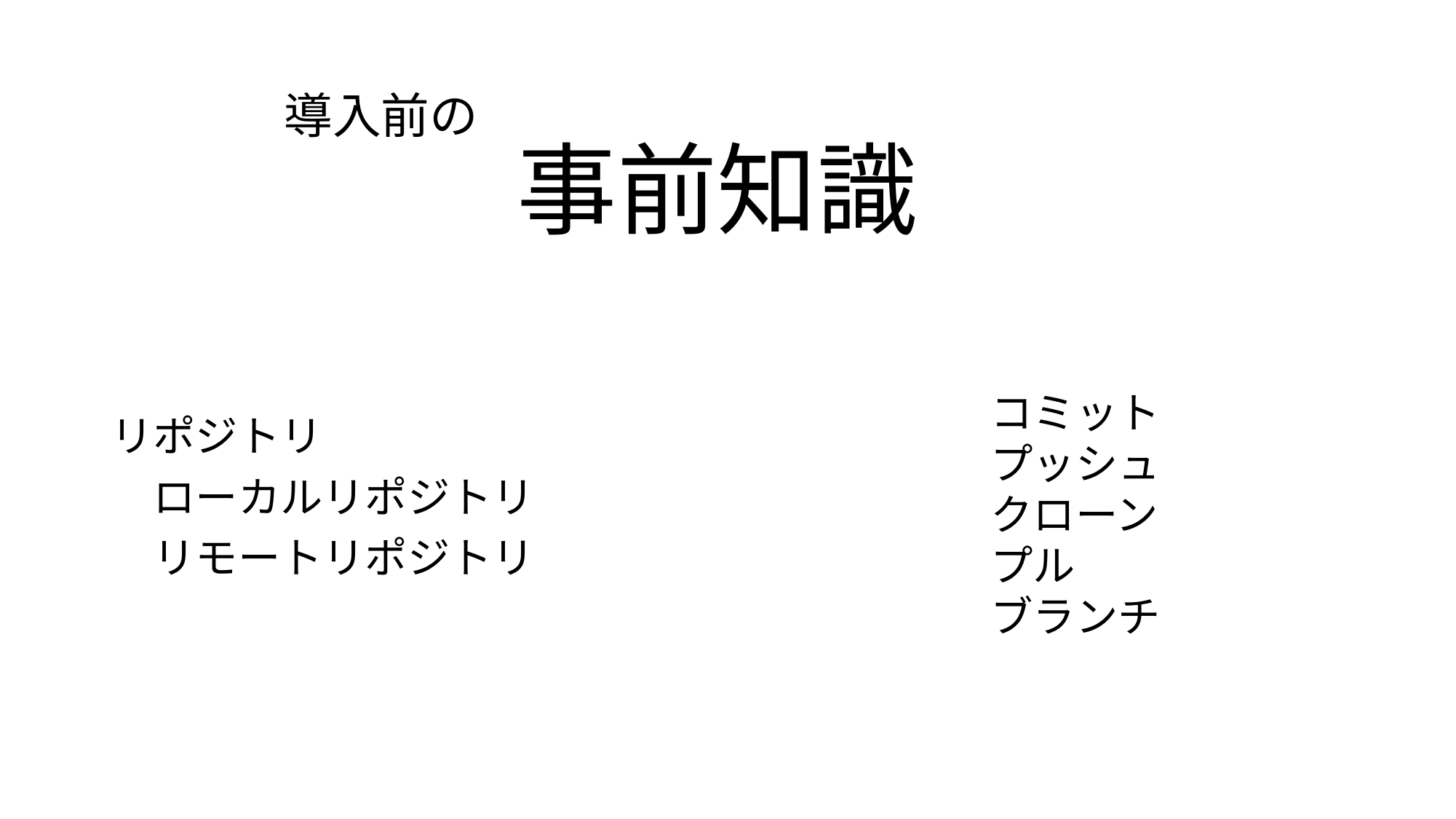

導入前の
# 事前知識
コミット
プッシュ
クローン
プル
ブランチ
リポジトリ
　ローカルリポジトリ
　リモートリポジトリ